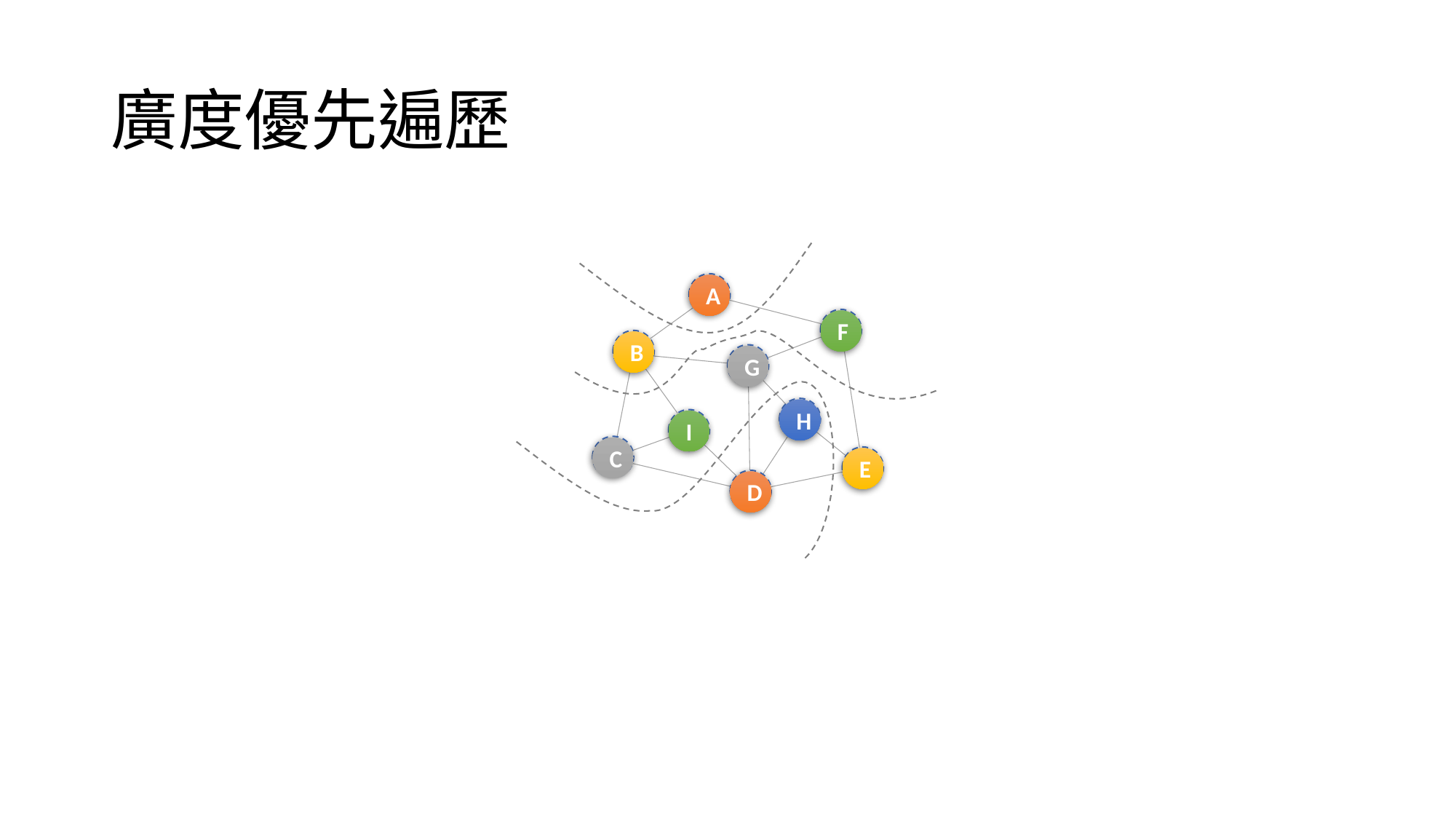

# 廣度優先遍歷

A
A
F
F
B

B
G
G

H
H
I
I
C
C
E
E
D
D